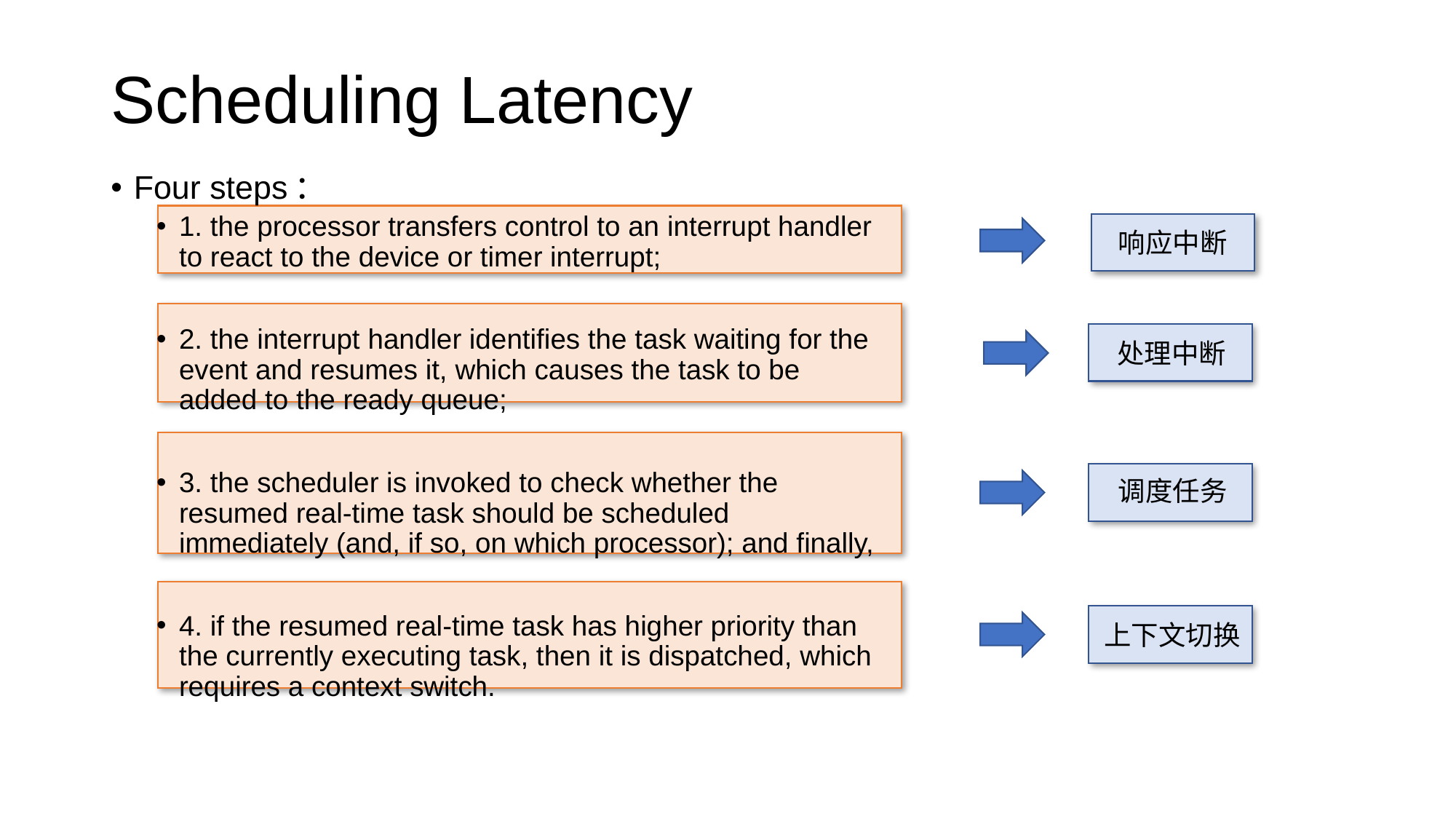

# Scheduling Latency
Four steps：
1. the processor transfers control to an interrupt handler to react to the device or timer interrupt;

2. the interrupt handler identifies the task waiting for the event and resumes it, which causes the task to be added to the ready queue;

3. the scheduler is invoked to check whether the resumed real-time task should be scheduled immediately (and, if so, on which processor); and finally,

4. if the resumed real-time task has higher priority than the currently executing task, then it is dispatched, which requires a context switch.

响应中断

处理中断

调度任务

上下文切换